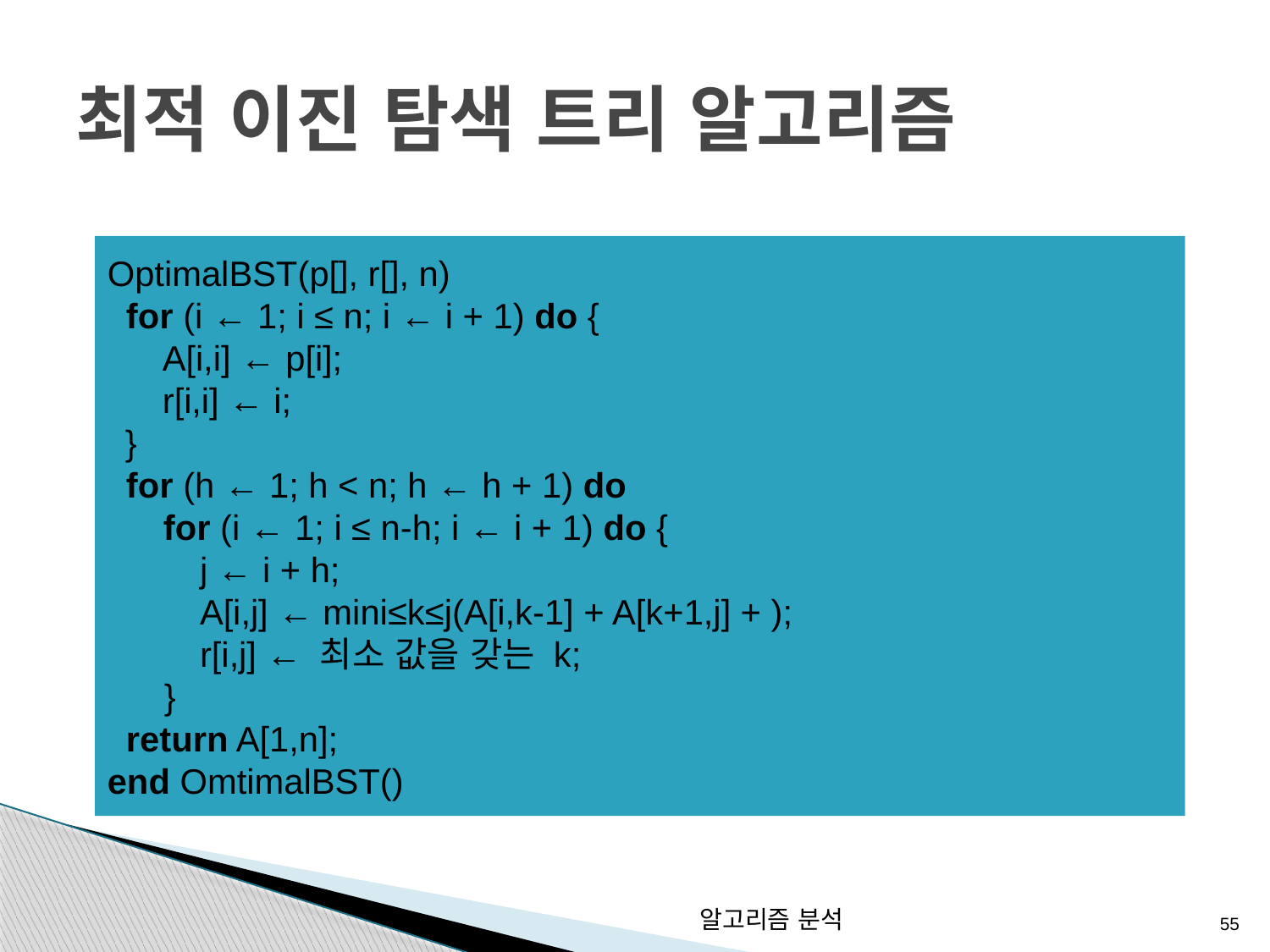

# 최적 이진 탐색 트리 알고리즘

OptimalBST(p[], r[], n)
  for (i ← 1; i ≤ n; i ← i + 1) do {
      A[i,i] ← p[i];
      r[i,i] ← i;
  }
  for (h ← 1; h < n; h ← h + 1) do
      for (i ← 1; i ≤ n-h; i ← i + 1) do {
          j ← i + h;
          A[i,j] ← mini≤k≤j(A[i,k-1] + A[k+1,j] + );
          r[i,j] ← 최소 값을 갖는 k;
      }
  return A[1,n];
end OmtimalBST()
55
알고리즘 분석